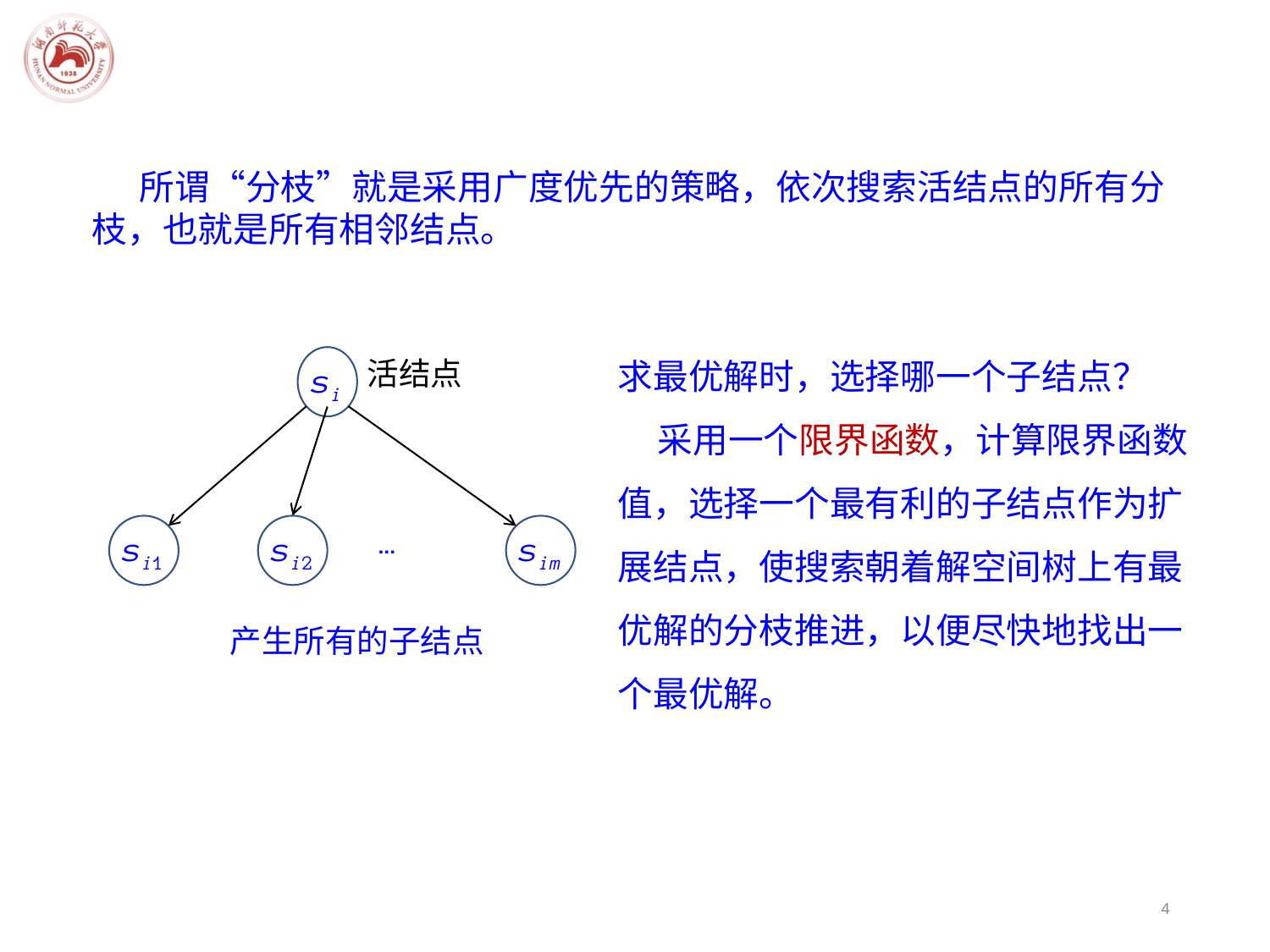

所谓“分枝”就是采用广度优先的策略，依次搜索活结点的所有分枝，也就是所有相邻结点。
求最优解时，选择哪一个子结点？
    采用一个限界函数，计算限界函数值，选择一个最有利的子结点作为扩展结点，使搜索朝着解空间树上有最优解的分枝推进，以便尽快地找出一个最优解。
si
活结点
si1
si2
…
sim
产生所有的子结点
4